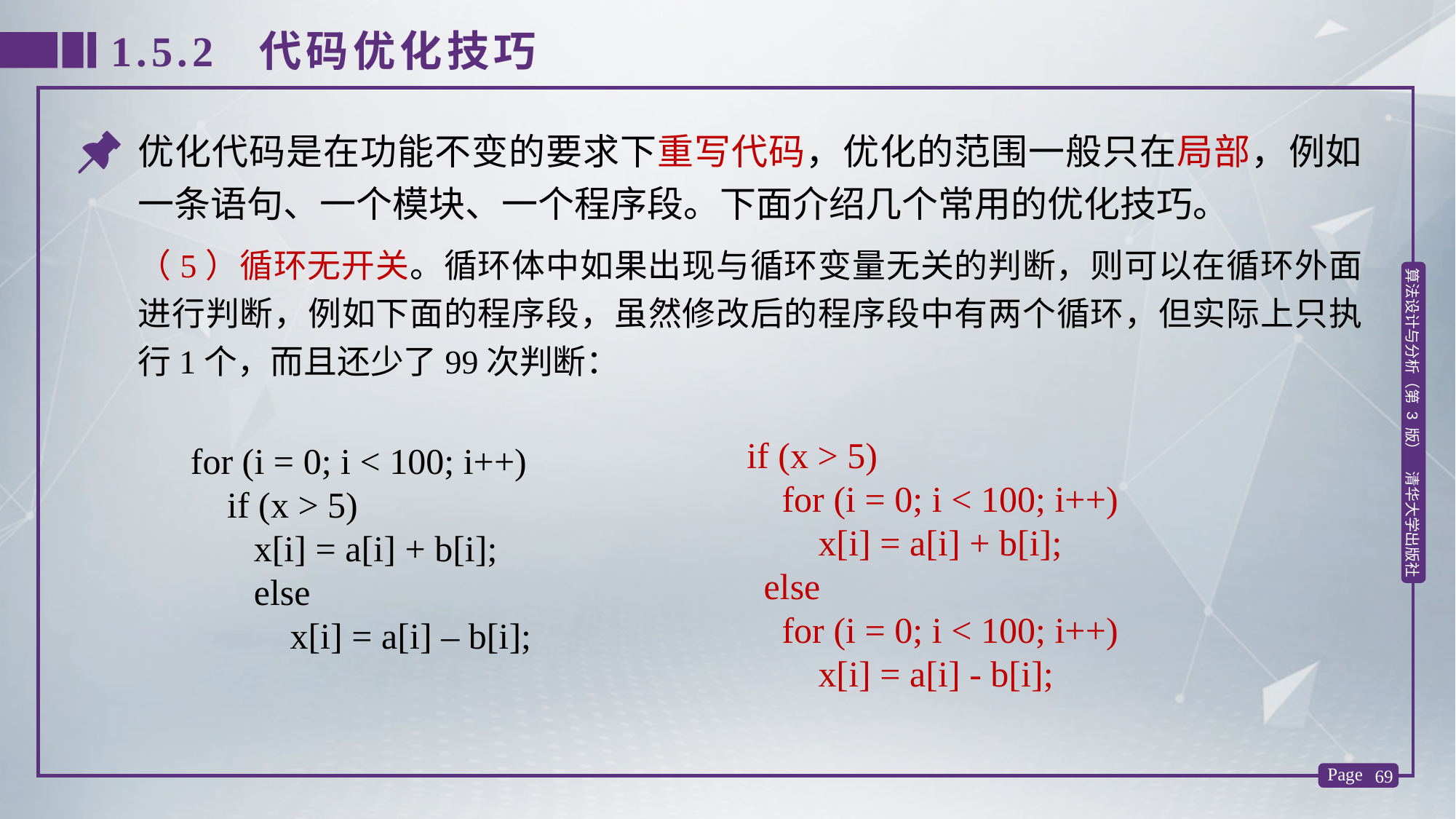

1.5.2  代码优化技巧
优化代码是在功能不变的要求下重写代码，优化的范围一般只在局部，例如一条语句、一个模块、一个程序段。下面介绍几个常用的优化技巧。

（5）循环无开关。循环体中如果出现与循环变量无关的判断，则可以在循环外面进行判断，例如下面的程序段，虽然修改后的程序段中有两个循环，但实际上只执行1个，而且还少了99次判断：
for (i = 0; i < 100; i++)
    if (x > 5)
    x[i] = a[i] + b[i];
    else
        x[i] = a[i] – b[i];
if (x > 5)
  for (i = 0; i < 100; i++)
      x[i] = a[i] + b[i];
else
  for (i = 0; i < 100; i++)
      x[i] = a[i] - b[i];